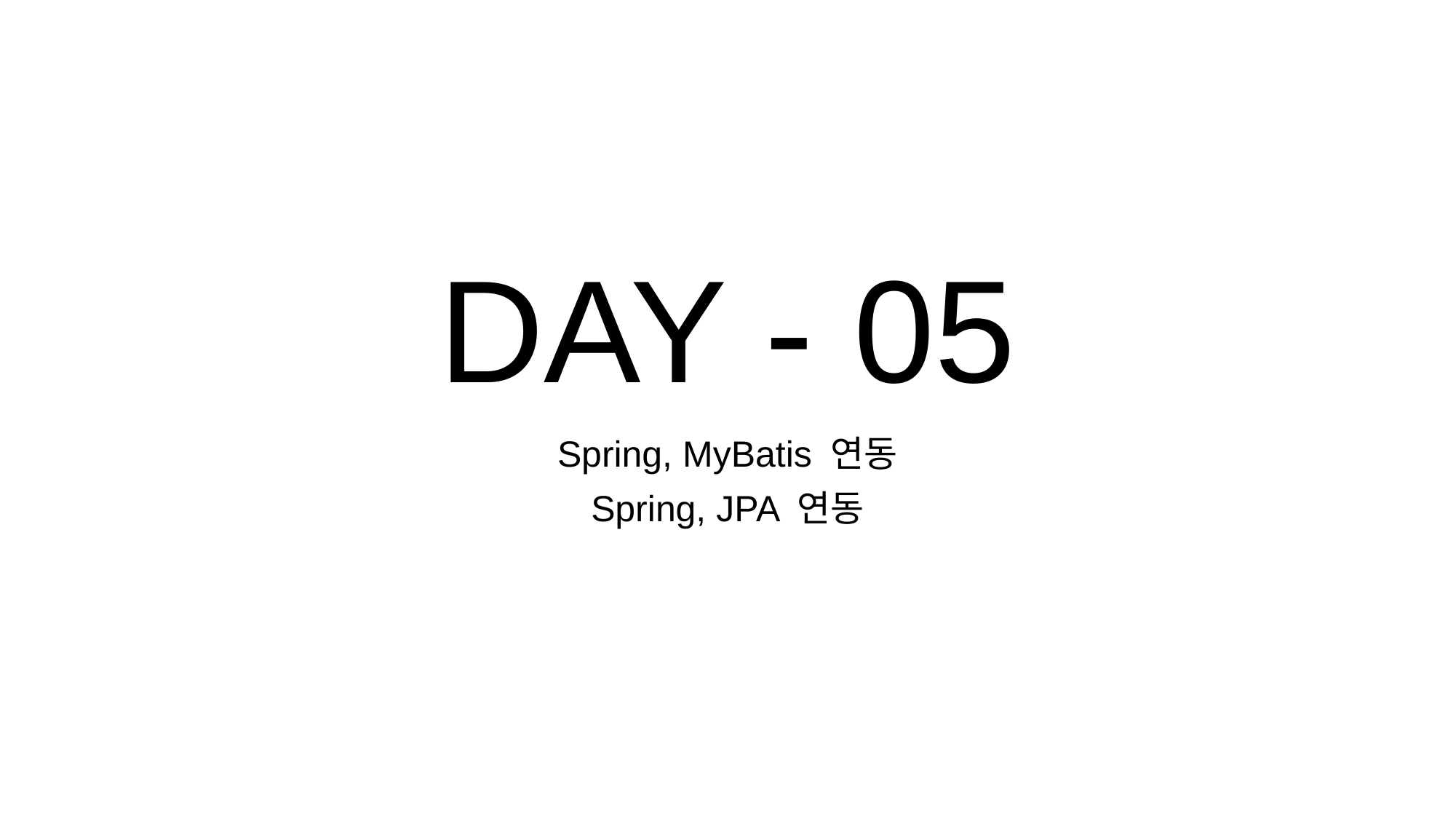

# DAY - 05
Spring, MyBatis 연동
Spring, JPA 연동